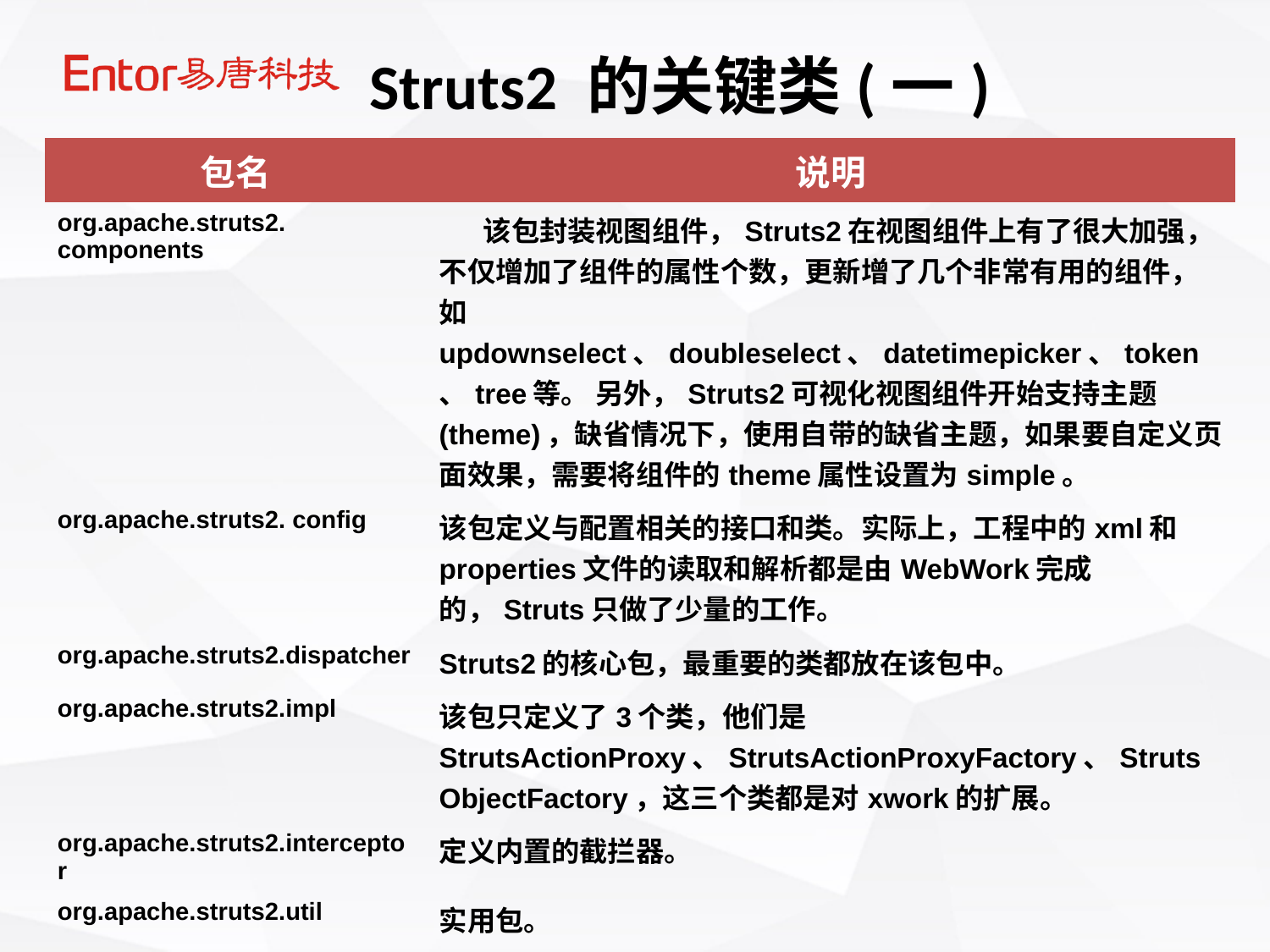

Struts2 的关键类(一)
| 包名 | 说明 |
| --- | --- |
| org.apache.struts2. components | 该包封装视图组件，Struts2在视图组件上有了很大加强，不仅增加了组件的属性个数，更新增了几个非常有用的组件，如updownselect、doubleselect、datetimepicker、token、tree等。 另外，Struts2可视化视图组件开始支持主题(theme)，缺省情况下，使用自带的缺省主题，如果要自定义页面效果，需要将组件的theme属性设置为simple。 |
| org.apache.struts2. config | 该包定义与配置相关的接口和类。实际上，工程中的xml和properties文件的读取和解析都是由WebWork完成的，Struts只做了少量的工作。 |
| org.apache.struts2.dispatcher | Struts2的核心包，最重要的类都放在该包中。 |
| org.apache.struts2.impl | 该包只定义了3个类，他们是StrutsActionProxy、StrutsActionProxyFactory、StrutsObjectFactory，这三个类都是对xwork的扩展。 |
| org.apache.struts2.interceptor | 定义内置的截拦器。 |
| org.apache.struts2.util | 实用包。 |
| org.apache.struts2.validators | 只定义了一个类：DWRValidator。 |
| org.apache.struts2.views | 提供freemarker、jsp、velocity等不同类型的页面呈现。 |